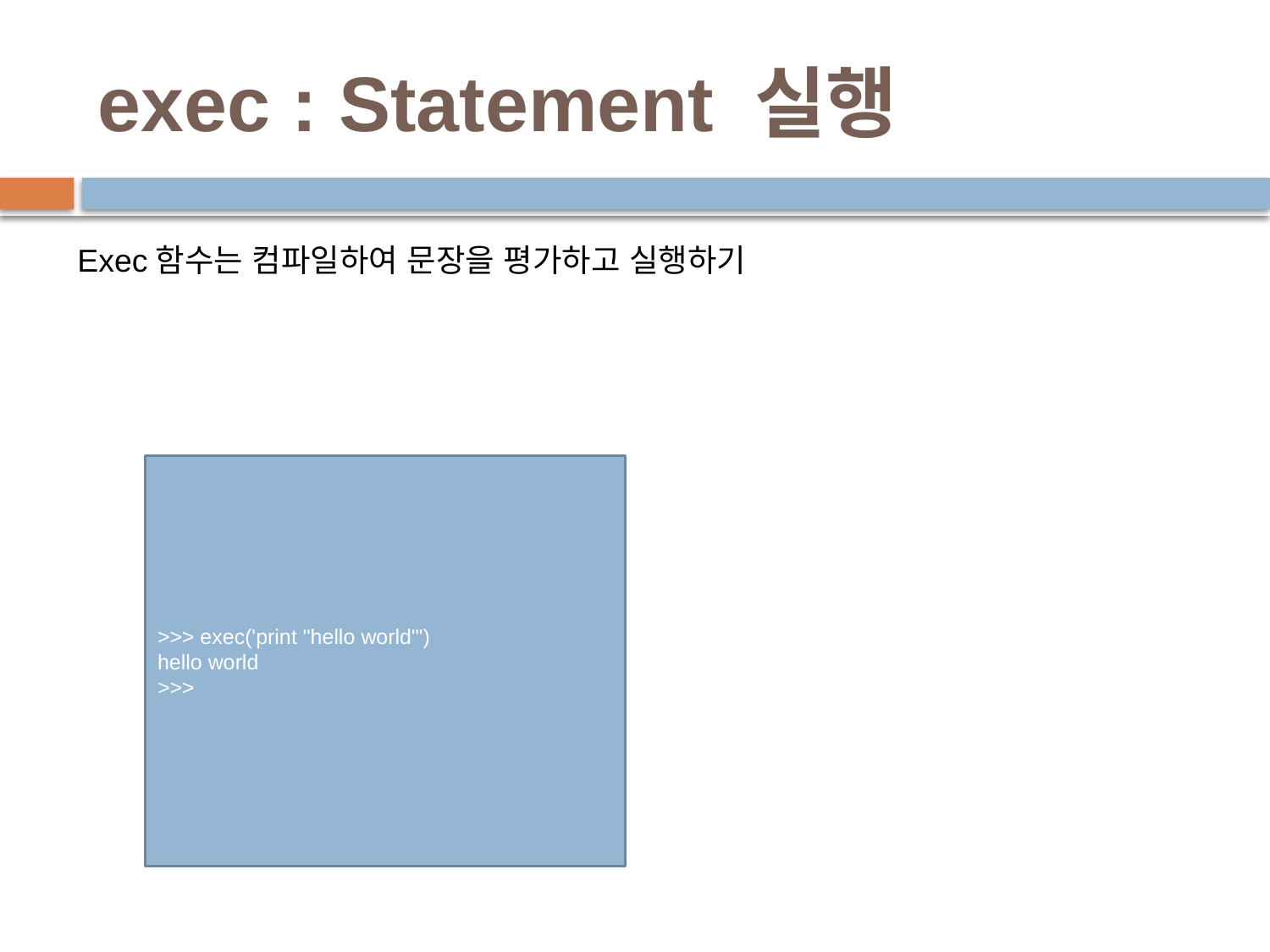

# exec : Statement 실행
Exec함수는 컴파일하여 문장을 평가하고 실행하기
>>> exec('print "hello world"')
hello world
>>>